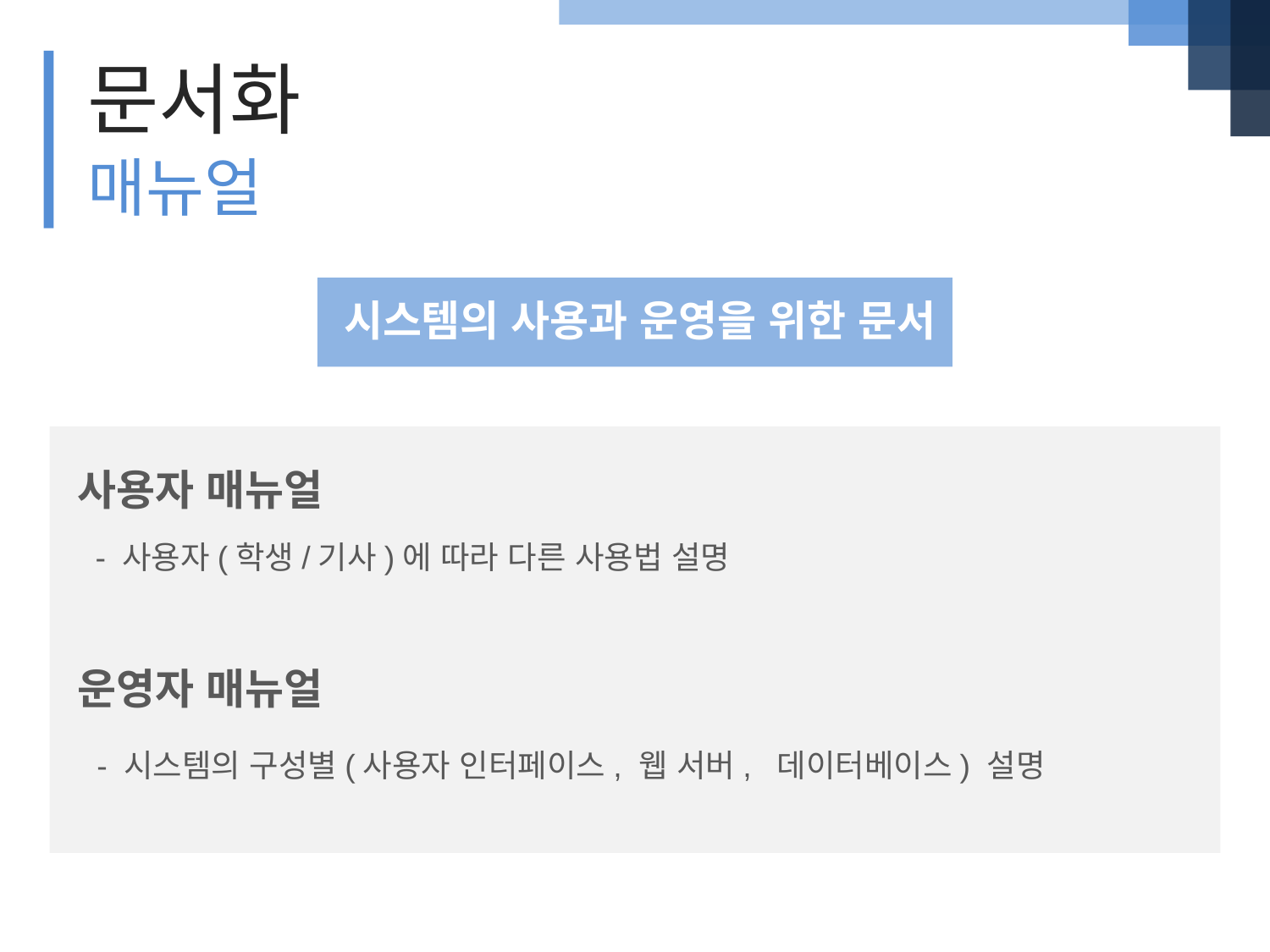

문서화

매뉴얼

시스템의 사용과 운영을 위한 문서

사용자 매뉴얼

  - 사용자(학생/기사)에 따라 다른 사용법 설명

운영자 매뉴얼

  - 시스템의 구성별(사용자 인터페이스, 웹 서버,  데이터베이스) 설명